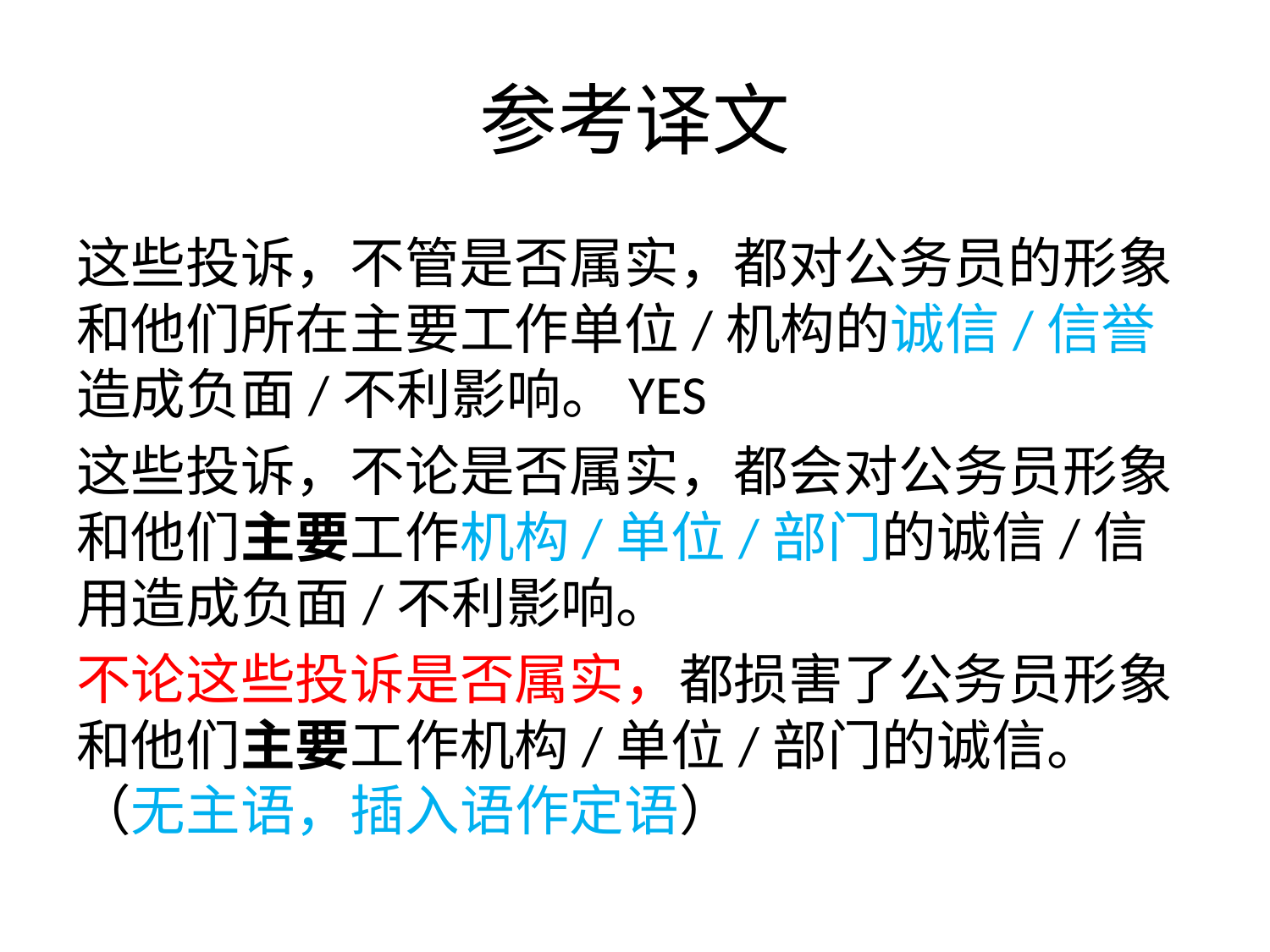

# 参考译文
这些投诉，不管是否属实，都对公务员的形象和他们所在主要工作单位/机构的诚信/信誉造成负面/不利影响。YES
这些投诉，不论是否属实，都会对公务员形象和他们主要工作机构/单位/部门的诚信/信用造成负面/不利影响。
不论这些投诉是否属实，都损害了公务员形象和他们主要工作机构/单位/部门的诚信。（无主语，插入语作定语）